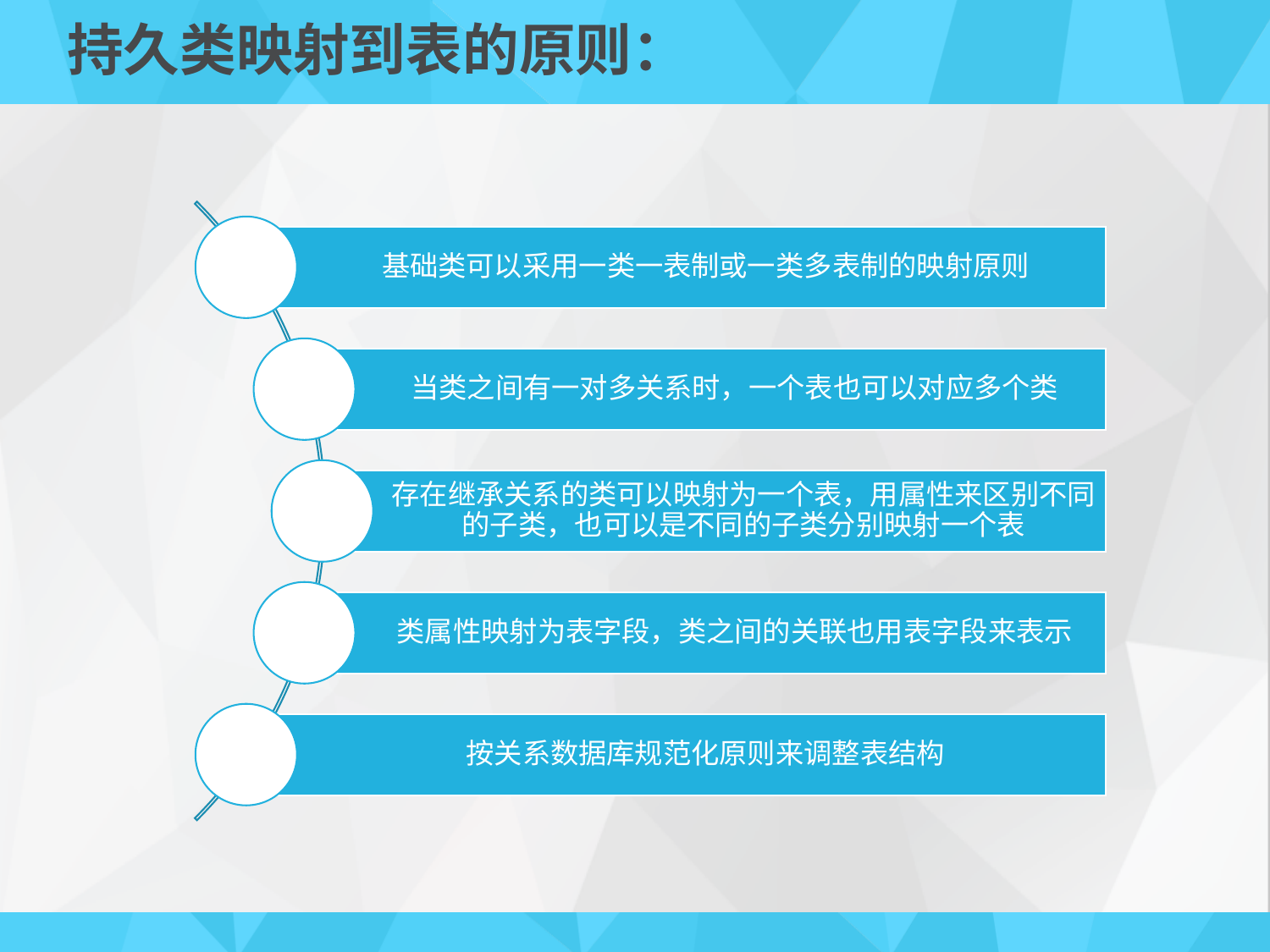

# 持久类映射到表的原则：
基础类可以采用一类一表制或一类多表制的映射原则
当类之间有一对多关系时，一个表也可以对应多个类
存在继承关系的类可以映射为一个表，用属性来区别不同的子类，也可以是不同的子类分别映射一个表
类属性映射为表字段，类之间的关联也用表字段来表示
按关系数据库规范化原则来调整表结构